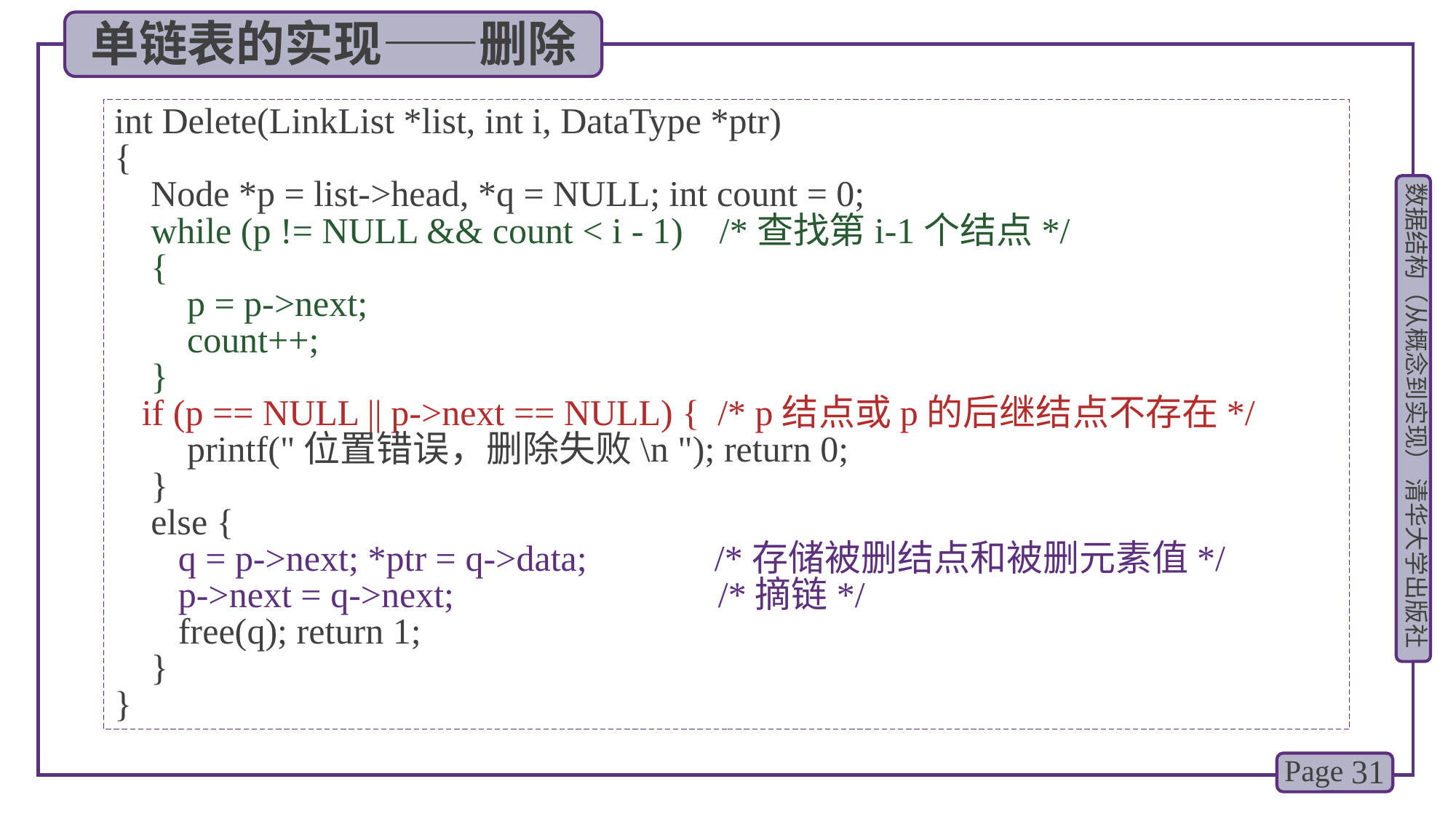

单链表的实现——删除

int Delete(LinkList *list, int i, DataType *ptr)
{
    Node *p = list->head, *q = NULL; int count = 0;
    while (p != NULL && count < i - 1)    /*查找第i-1个结点*/
    {
        p = p->next;
        count++;
    }
   if (p == NULL || p->next == NULL) {  /* p结点或p的后继结点不存在*/
        printf("位置错误，删除失败\n "); return 0;
    }
    else {
       q = p->next; *ptr = q->data;              /*存储被删结点和被删元素值*/
       p->next = q->next;                             /*摘链*/
       free(q); return 1;
    }
}